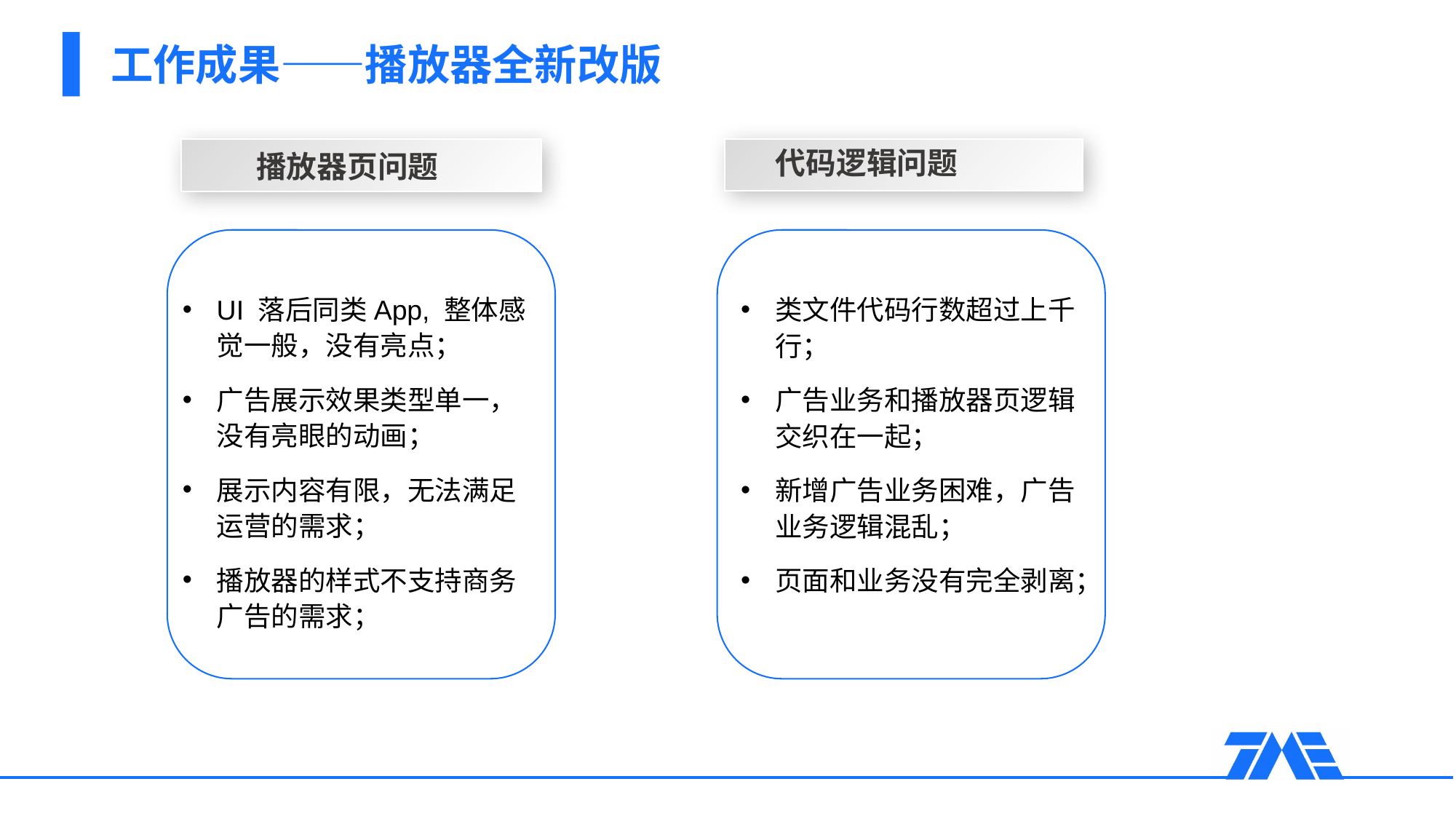

# 工作成果——播放器全新改版
代码逻辑问题

类文件代码行数超过上千行；
广告业务和播放器页逻辑交织在一起；
新增广告业务困难，广告业务逻辑混乱；
页面和业务没有完全剥离；

播放器页问题
UI 落后同类App, 整体感觉一般，没有亮点；
广告展示效果类型单一，没有亮眼的动画；
展示内容有限，无法满足运营的需求；
播放器的样式不支持商务广告的需求；